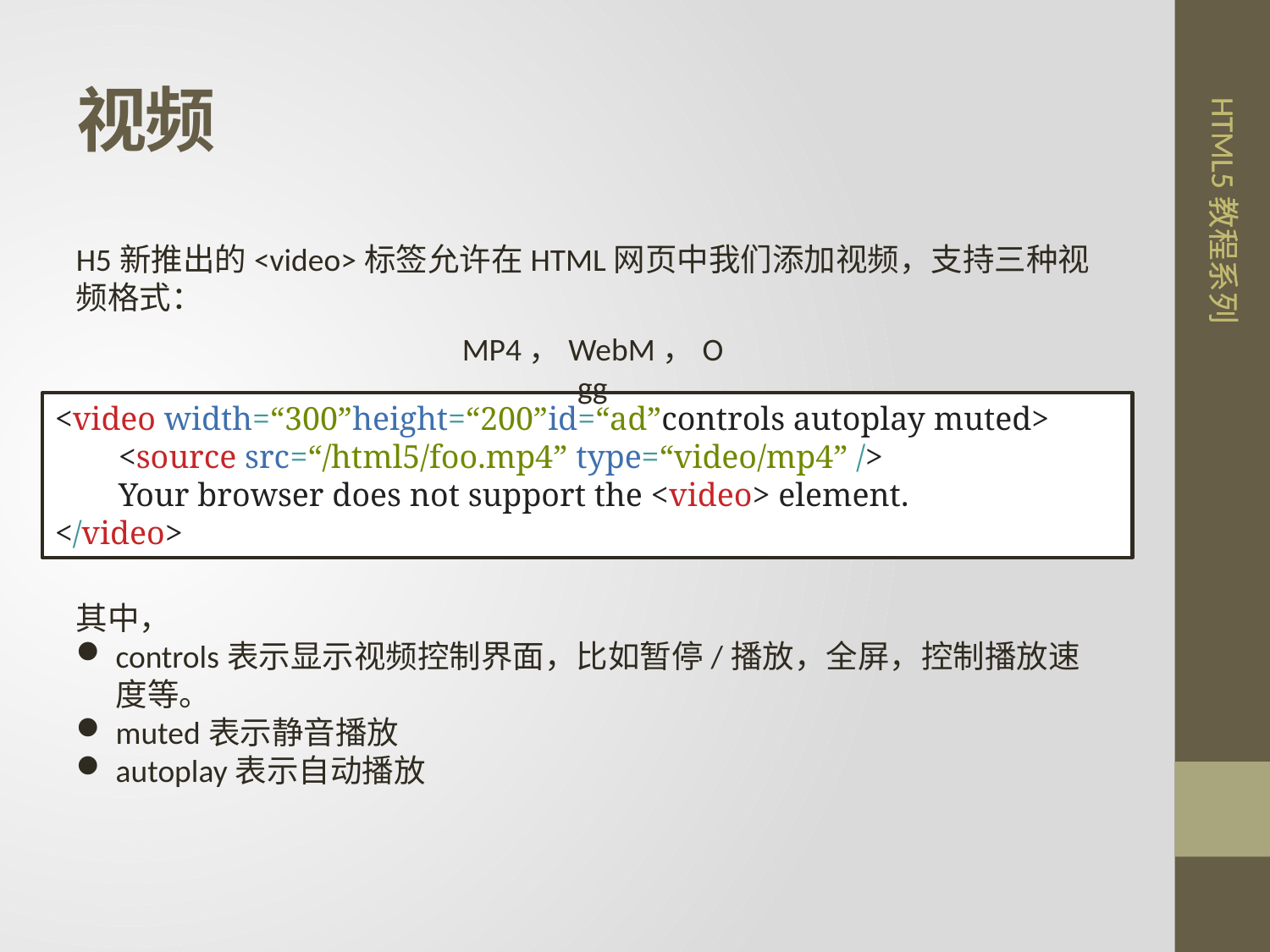

# 视频
H5新推出的<video>标签允许在HTML网页中我们添加视频，支持三种视频格式：
MP4，WebM，Ogg
<video width=“300”height=“200”id=“ad”controls autoplay muted>
<source src=“/html5/foo.mp4” type=“video/mp4” />
Your browser does not support the <video> element.
</video>
其中，
controls表示显示视频控制界面，比如暂停/播放，全屏，控制播放速度等。
muted表示静音播放
autoplay表示自动播放